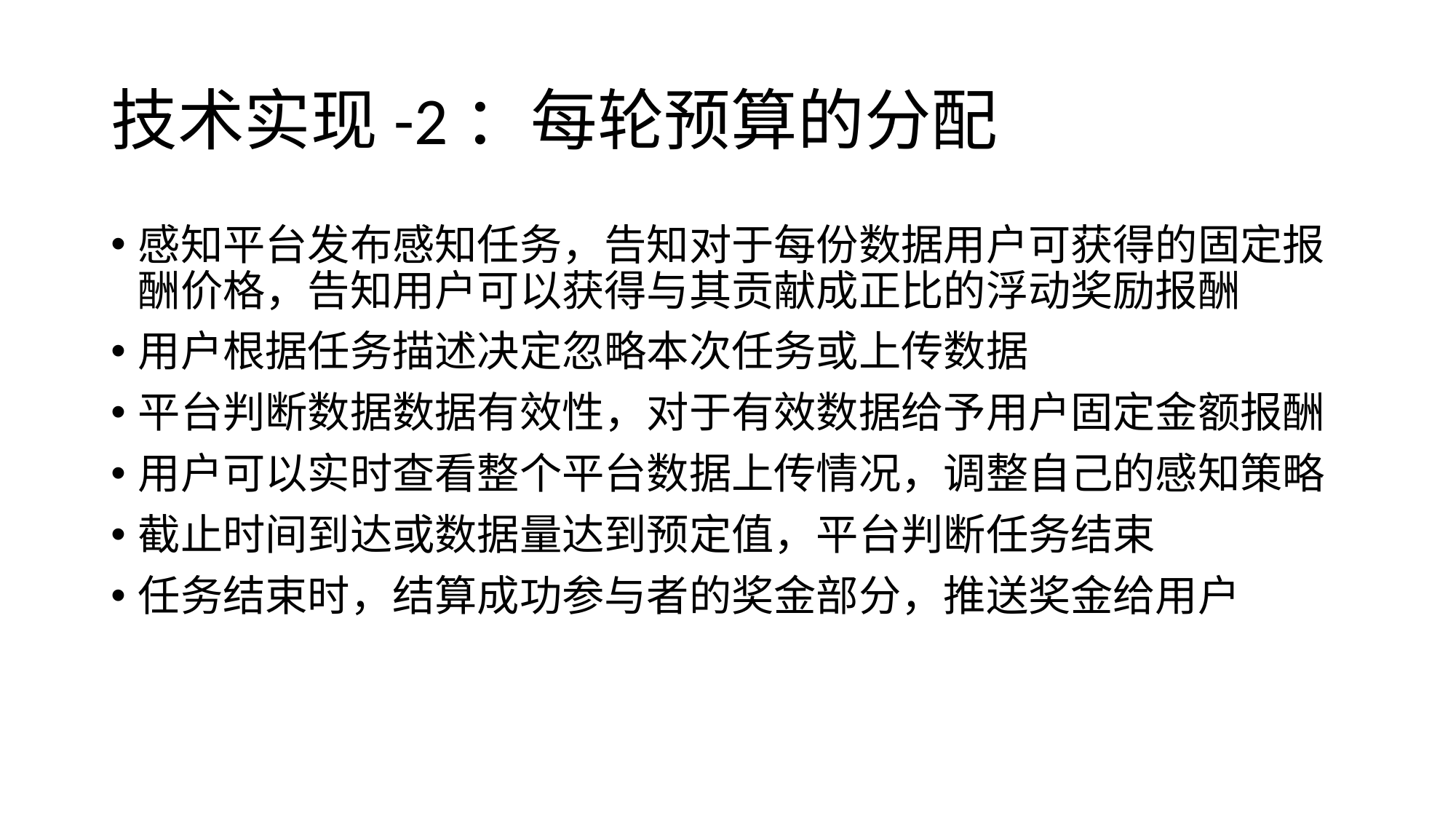

# 技术实现-2：每轮预算的分配
感知平台发布感知任务，告知对于每份数据用户可获得的固定报酬价格，告知用户可以获得与其贡献成正比的浮动奖励报酬
用户根据任务描述决定忽略本次任务或上传数据
平台判断数据数据有效性，对于有效数据给予用户固定金额报酬
用户可以实时查看整个平台数据上传情况，调整自己的感知策略
截止时间到达或数据量达到预定值，平台判断任务结束
任务结束时，结算成功参与者的奖金部分，推送奖金给用户